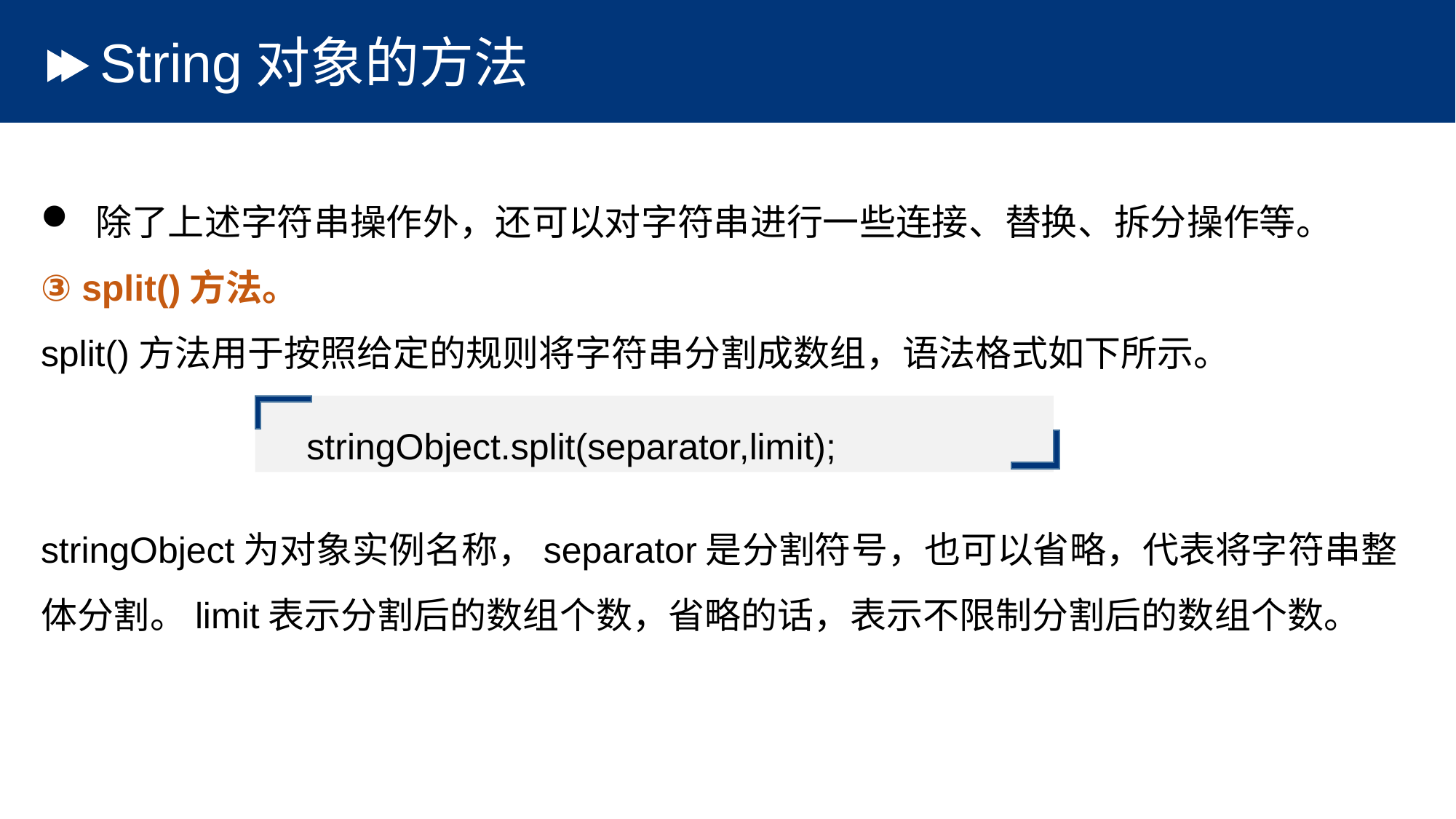

# String对象的方法
除了上述字符串操作外，还可以对字符串进行一些连接、替换、拆分操作等。
③ split()方法。
split()方法用于按照给定的规则将字符串分割成数组，语法格式如下所示。

stringObject为对象实例名称，separator是分割符号，也可以省略，代表将字符串整体分割。limit表示分割后的数组个数，省略的话，表示不限制分割后的数组个数。

    stringObject.split(separator,limit);